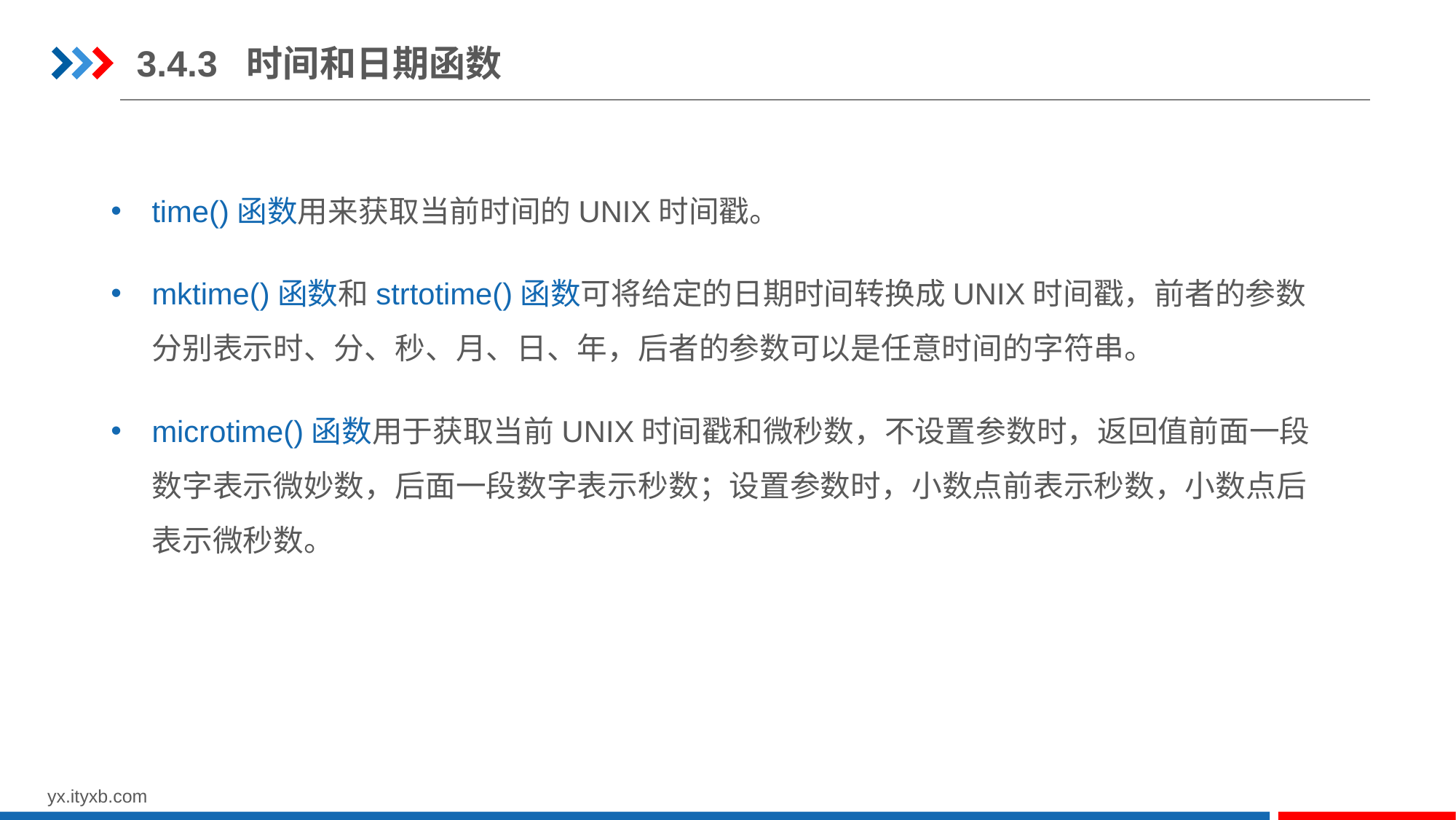

3.4.3  时间和日期函数
time()函数用来获取当前时间的UNIX时间戳。

mktime()函数和strtotime()函数可将给定的日期时间转换成UNIX时间戳，前者的参数分别表示时、分、秒、月、日、年，后者的参数可以是任意时间的字符串。

microtime()函数用于获取当前UNIX时间戳和微秒数，不设置参数时，返回值前面一段数字表示微妙数，后面一段数字表示秒数；设置参数时，小数点前表示秒数，小数点后表示微秒数。